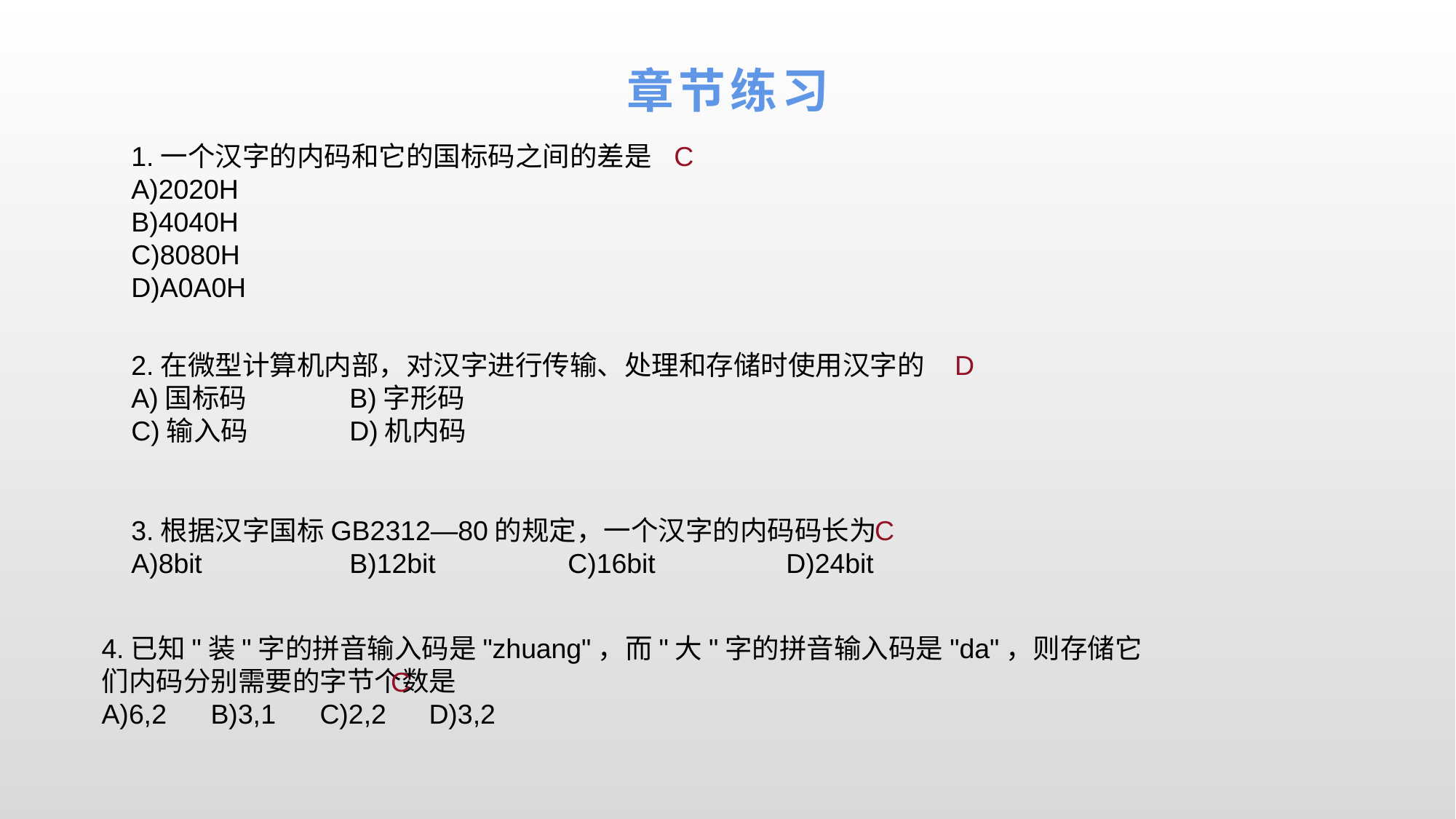

# 章节练习
1.一个汉字的内码和它的国标码之间的差是
A)2020H
B)4040H
C)8080H
D)A0A0H
C
2.在微型计算机内部，对汉字进行传输、处理和存储时使用汉字的
A)国标码	B)字形码
C)输入码	D)机内码
D
3.根据汉字国标GB2312—80的规定，一个汉字的内码码长为
A)8bit		B)12bit		C)16bit		D)24bit
C
4.已知"装"字的拼音输入码是"zhuang"，而"大"字的拼音输入码是"da"，则存储它们内码分别需要的字节个数是
A)6,2	B)3,1	C)2,2	D)3,2
C